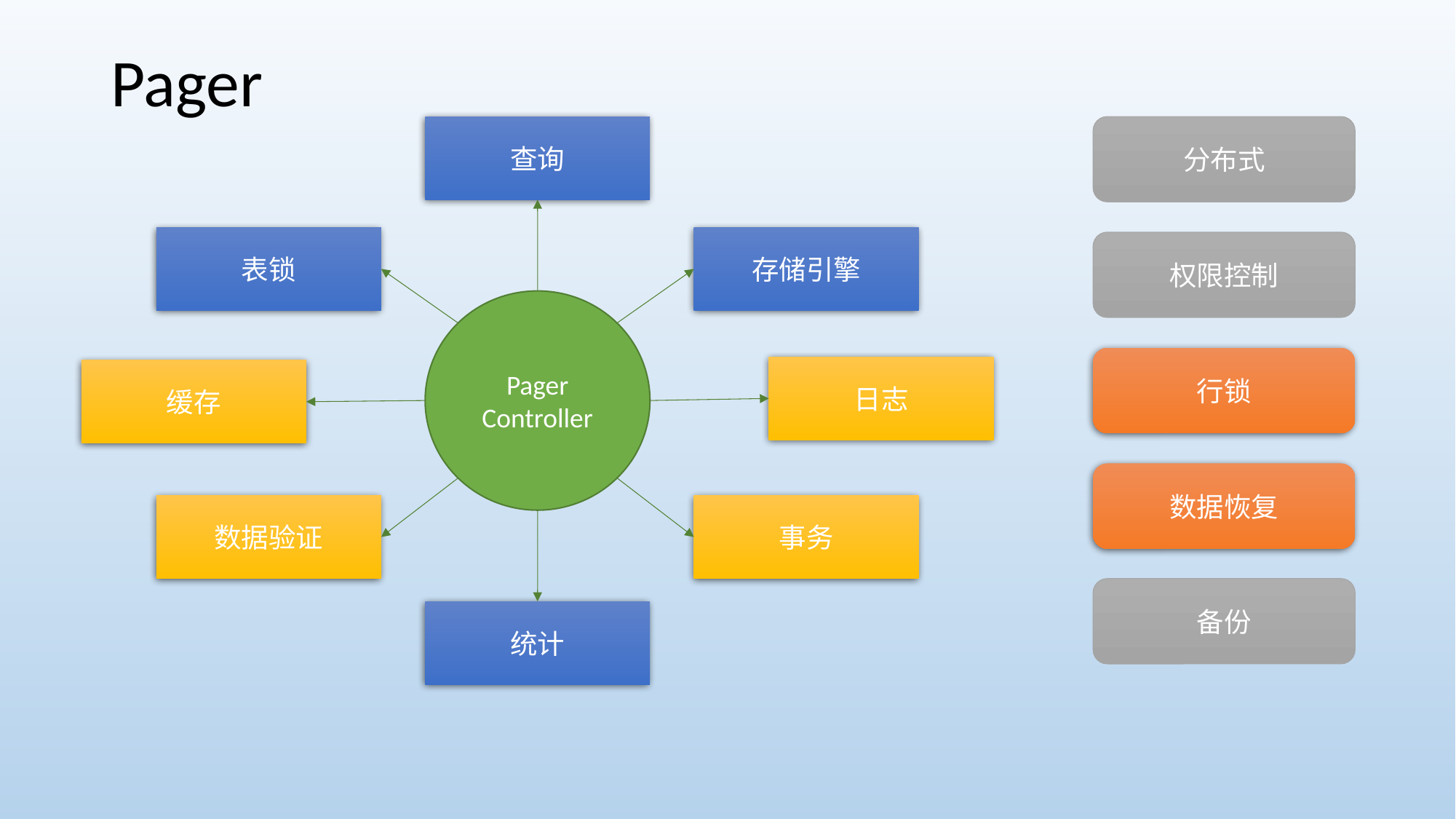

Pager
查询
分布式
表锁
存储引擎
权限控制
Pager Controller
行锁
日志
缓存
数据恢复
数据验证
事务
备份
统计